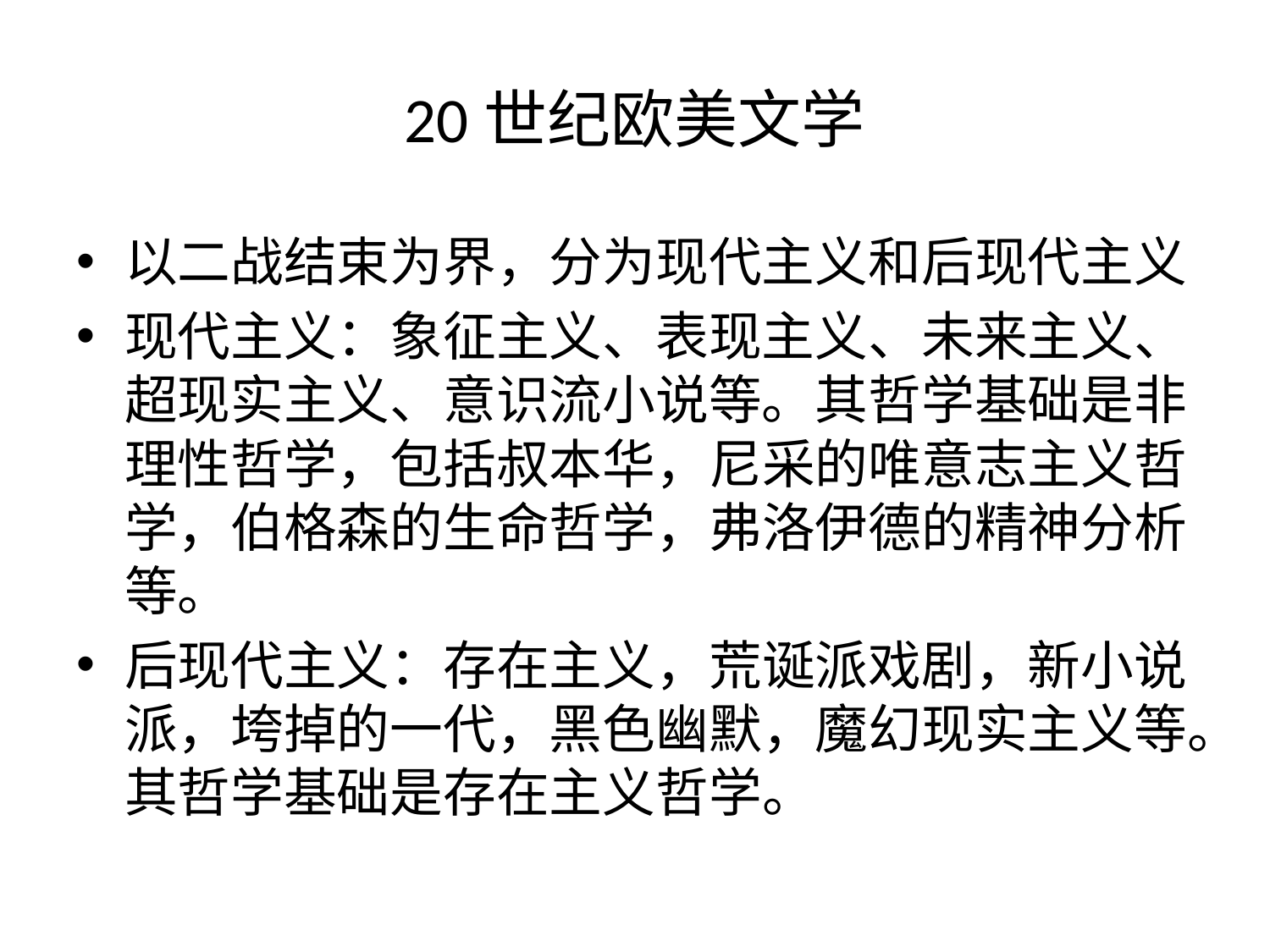

# 20世纪欧美文学
以二战结束为界，分为现代主义和后现代主义
现代主义：象征主义、表现主义、未来主义、超现实主义、意识流小说等。其哲学基础是非理性哲学，包括叔本华，尼采的唯意志主义哲学，伯格森的生命哲学，弗洛伊德的精神分析等。
后现代主义：存在主义，荒诞派戏剧，新小说派，垮掉的一代，黑色幽默，魔幻现实主义等。其哲学基础是存在主义哲学。